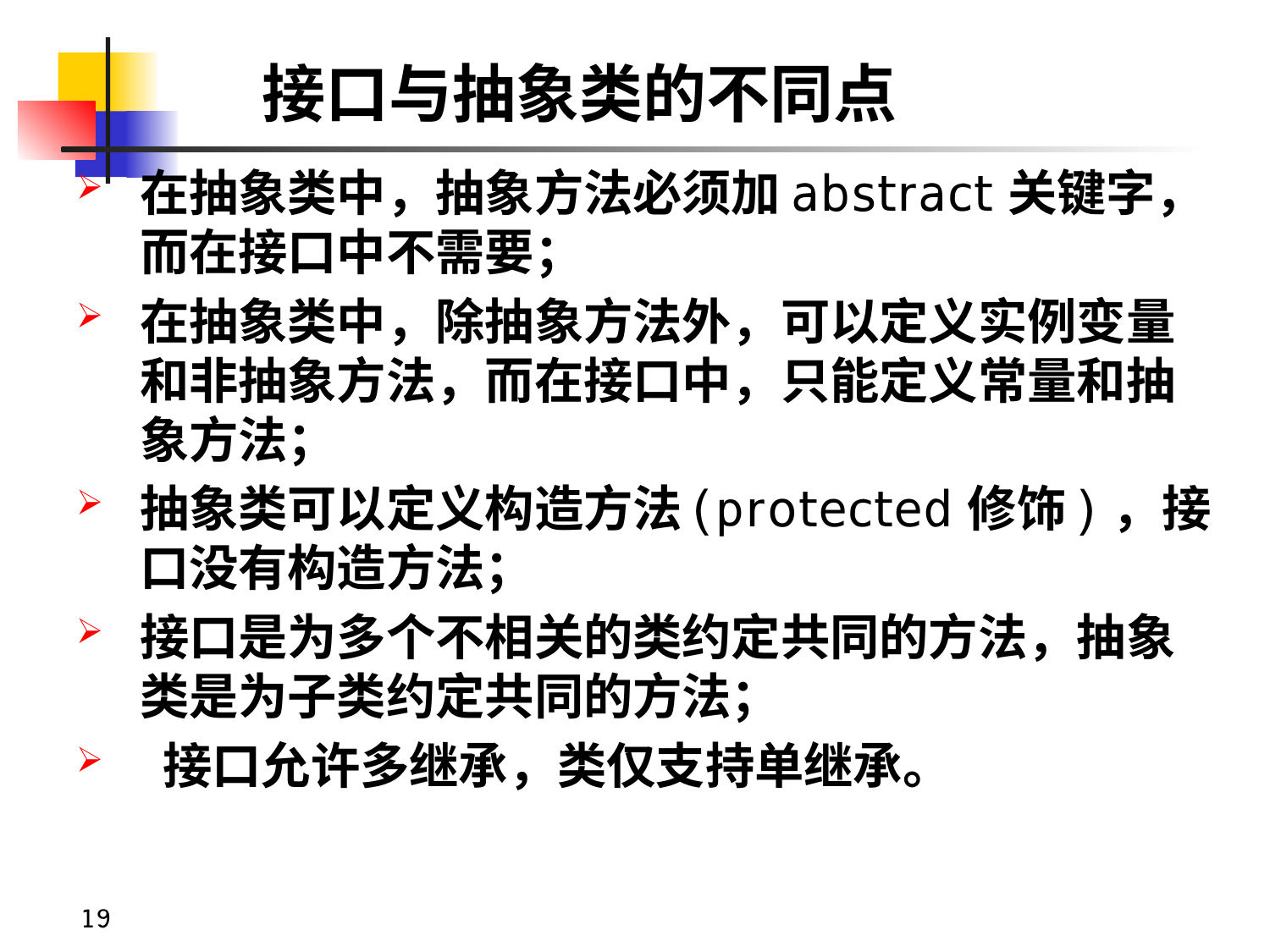

# 接口与抽象类的不同点
在抽象类中，抽象方法必须加abstract关键字，而在接口中不需要；
在抽象类中，除抽象方法外，可以定义实例变量和非抽象方法，而在接口中，只能定义常量和抽象方法；
抽象类可以定义构造方法(protected修饰)，接口没有构造方法；
接口是为多个不相关的类约定共同的方法，抽象类是为子类约定共同的方法；
 接口允许多继承，类仅支持单继承。
19